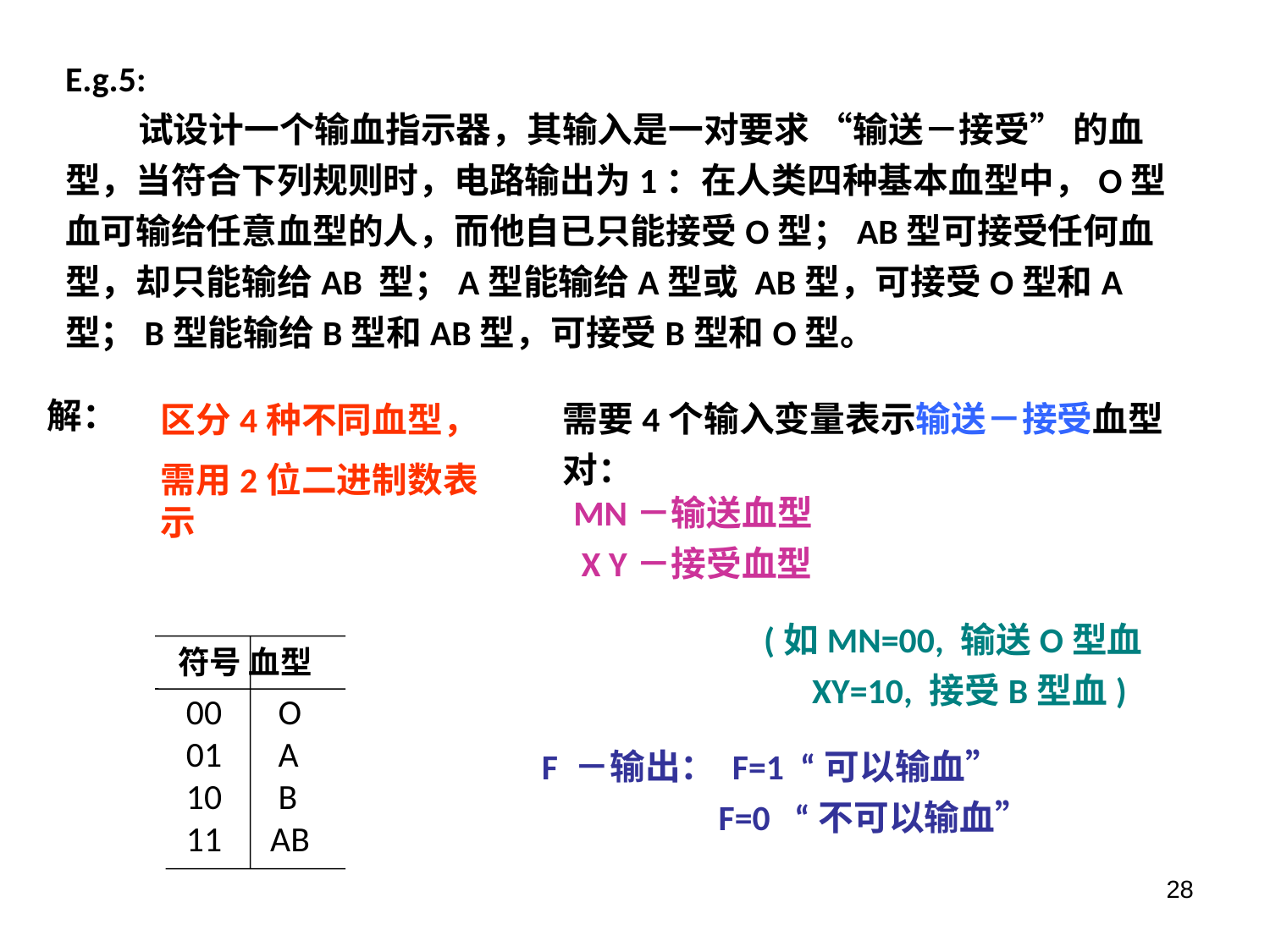

E.g.5:
        试设计一个输血指示器，其输入是一对要求 “输送－接受” 的血型，当符合下列规则时，电路输出为1：在人类四种基本血型中，O型血可输给任意血型的人，而他自已只能接受O型；AB型可接受任何血型，却只能输给AB 型；A型能输给A型或 AB型，可接受O型和A型；B型能输给B型和AB型，可接受B型和O型。
需要4个输入变量表示输送－接受血型对：
解：
区分4种不同血型，
需用2位二进制数表示
MN－输送血型
 X Y－接受血型
(如MN=00, 输送O型血
      XY=10, 接受B型血)

符号 血型
 00       O
 01       A
 10       B
 11      AB

F －输出： F=1  “可以输血”
                      F=0   “不可以输血”
28